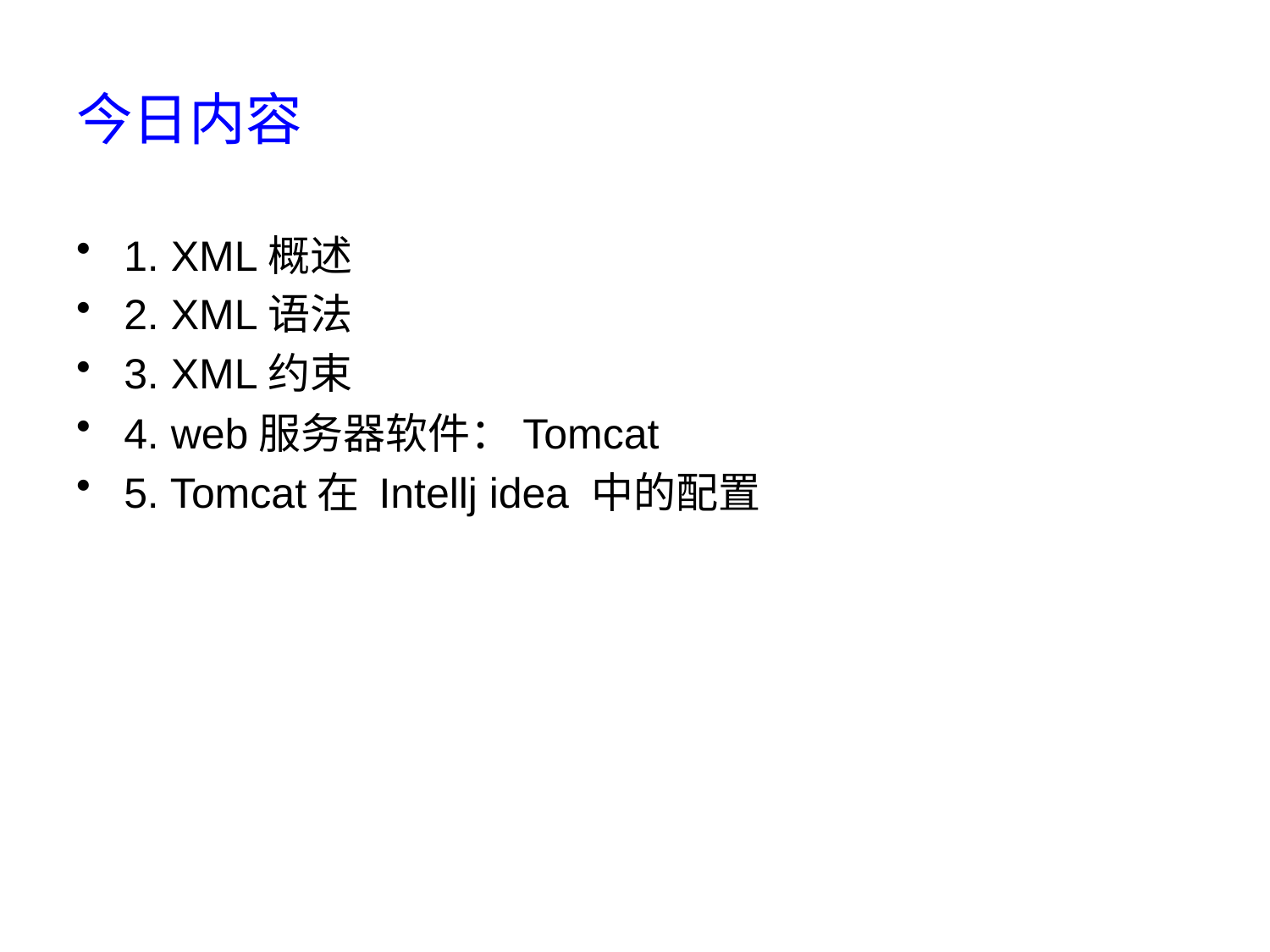

# 今日内容
1. XML概述
2. XML语法
3. XML约束
4. web服务器软件：Tomcat
5. Tomcat在 Intellj idea 中的配置